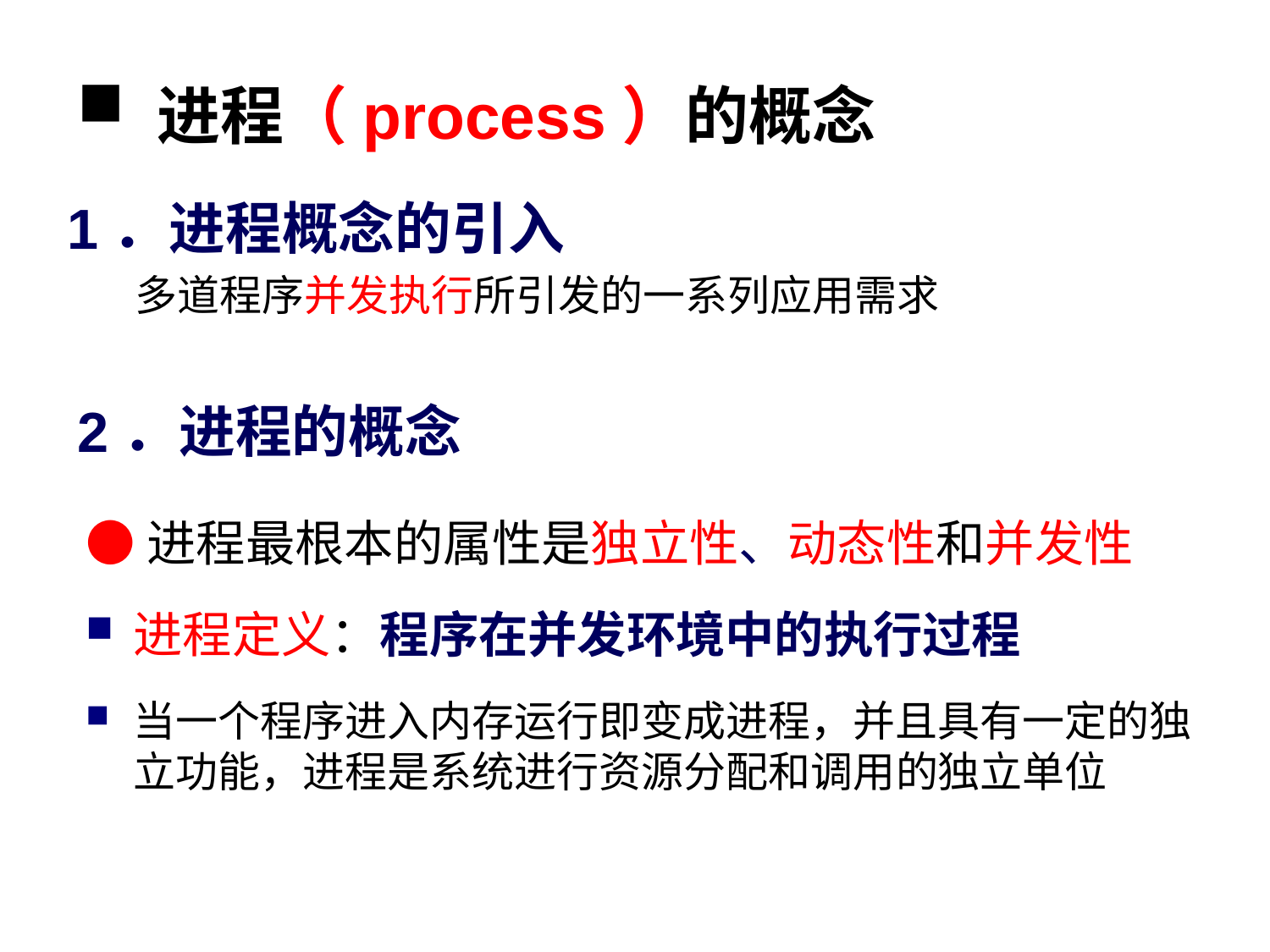

# 进程（process）的概念
1．进程概念的引入
      多道程序并发执行所引发的一系列应用需求
2．进程的概念
●进程最根本的属性是独立性、动态性和并发性
进程定义：程序在并发环境中的执行过程
当一个程序进入内存运行即变成进程，并且具有一定的独立功能，进程是系统进行资源分配和调用的独立单位